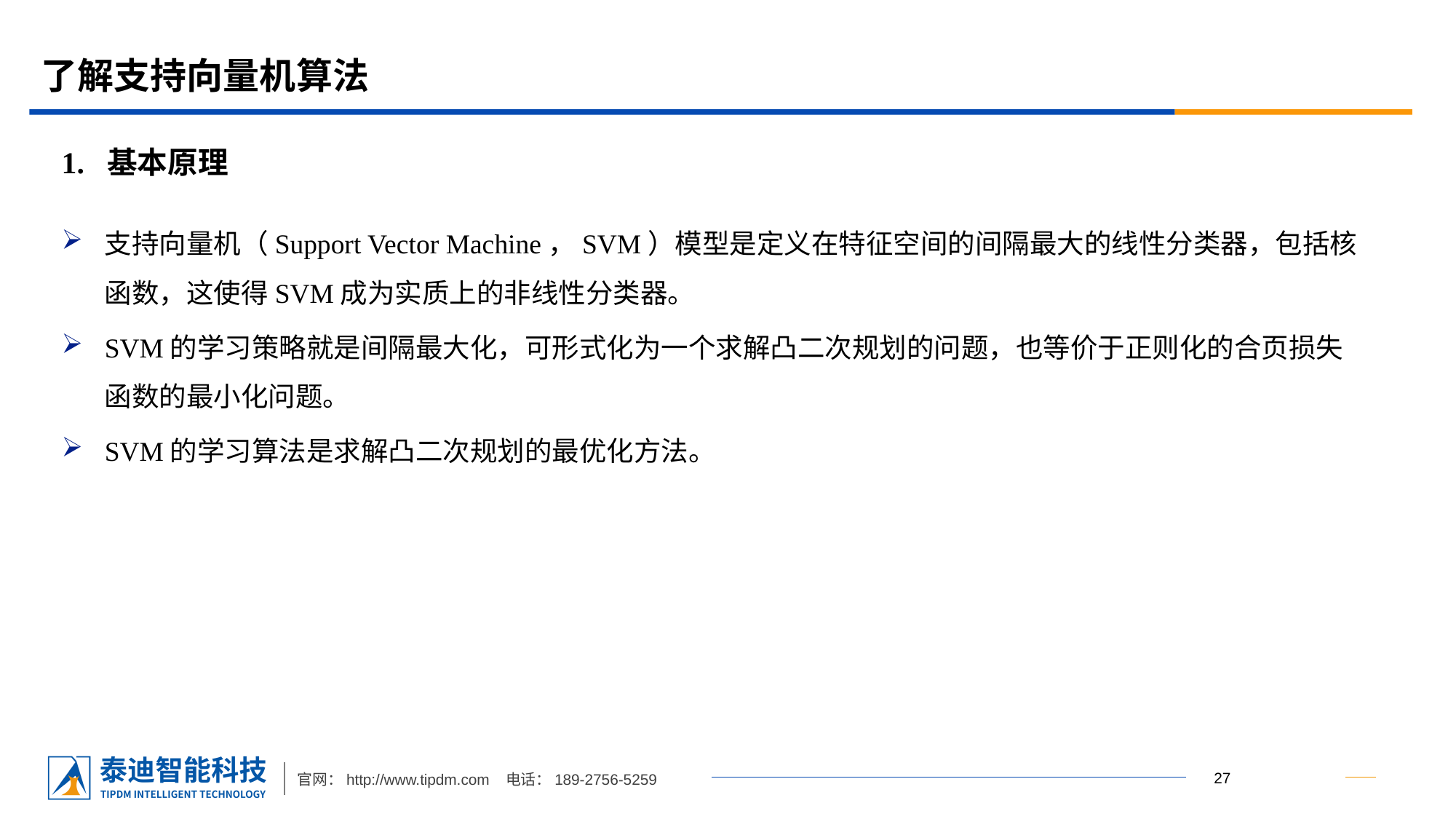

# 了解支持向量机算法
1.  基本原理
支持向量机（Support Vector Machine，SVM）模型是定义在特征空间的间隔最大的线性分类器，包括核函数，这使得SVM成为实质上的非线性分类器。
SVM的学习策略就是间隔最大化，可形式化为一个求解凸二次规划的问题，也等价于正则化的合页损失函数的最小化问题。
SVM的学习算法是求解凸二次规划的最优化方法。